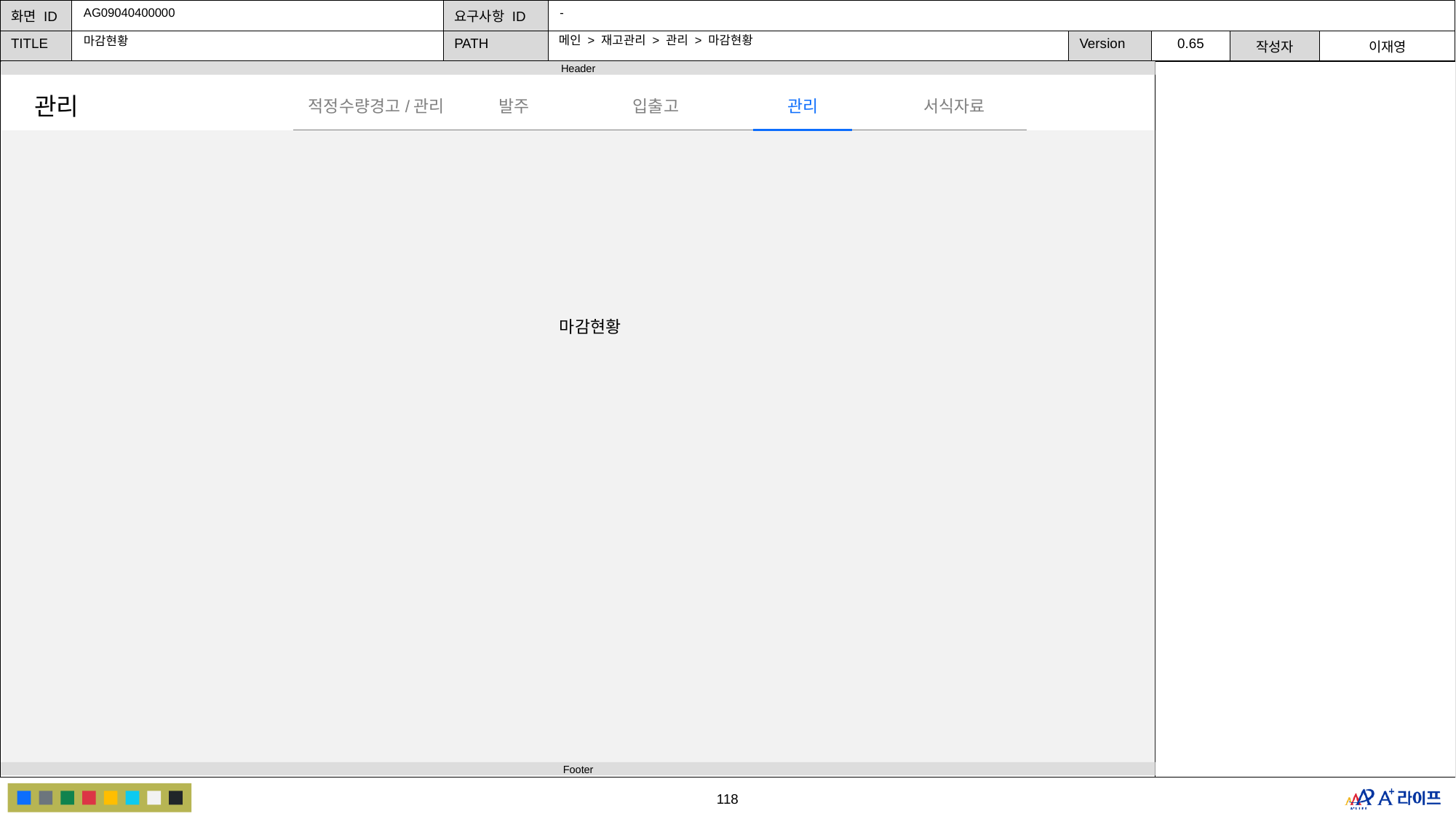

AG09040400000
-

메인 > 재고관리 > 관리 > 마감현황
마감현황
관리
발주
관리
적정수량경고/관리
입출고
서식자료
마감현황